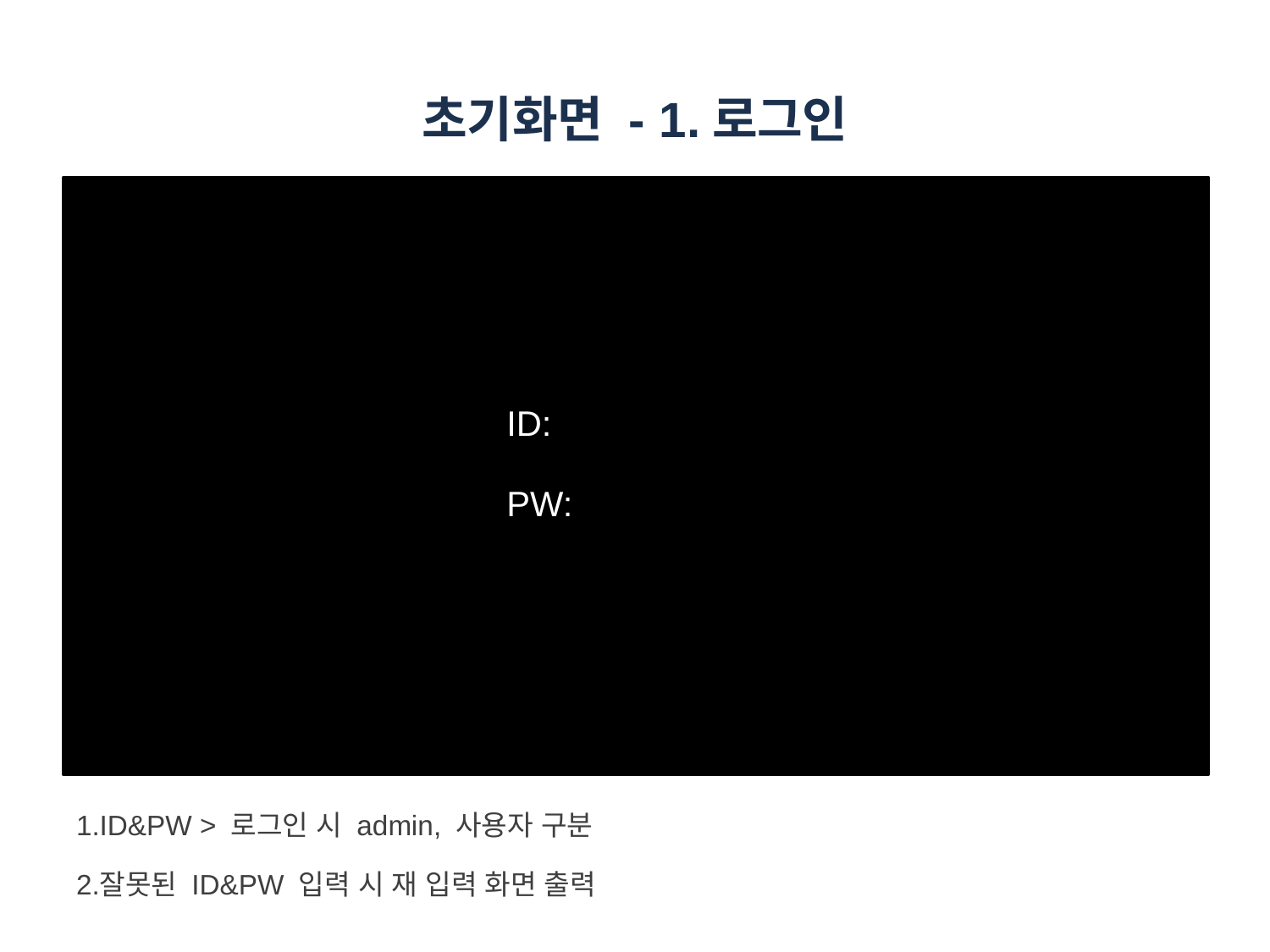

# 초기화면 - 1.로그인

ID:

PW:
ID&PW > 로그인 시 admin, 사용자 구분
잘못된 ID&PW 입력 시 재 입력 화면 출력